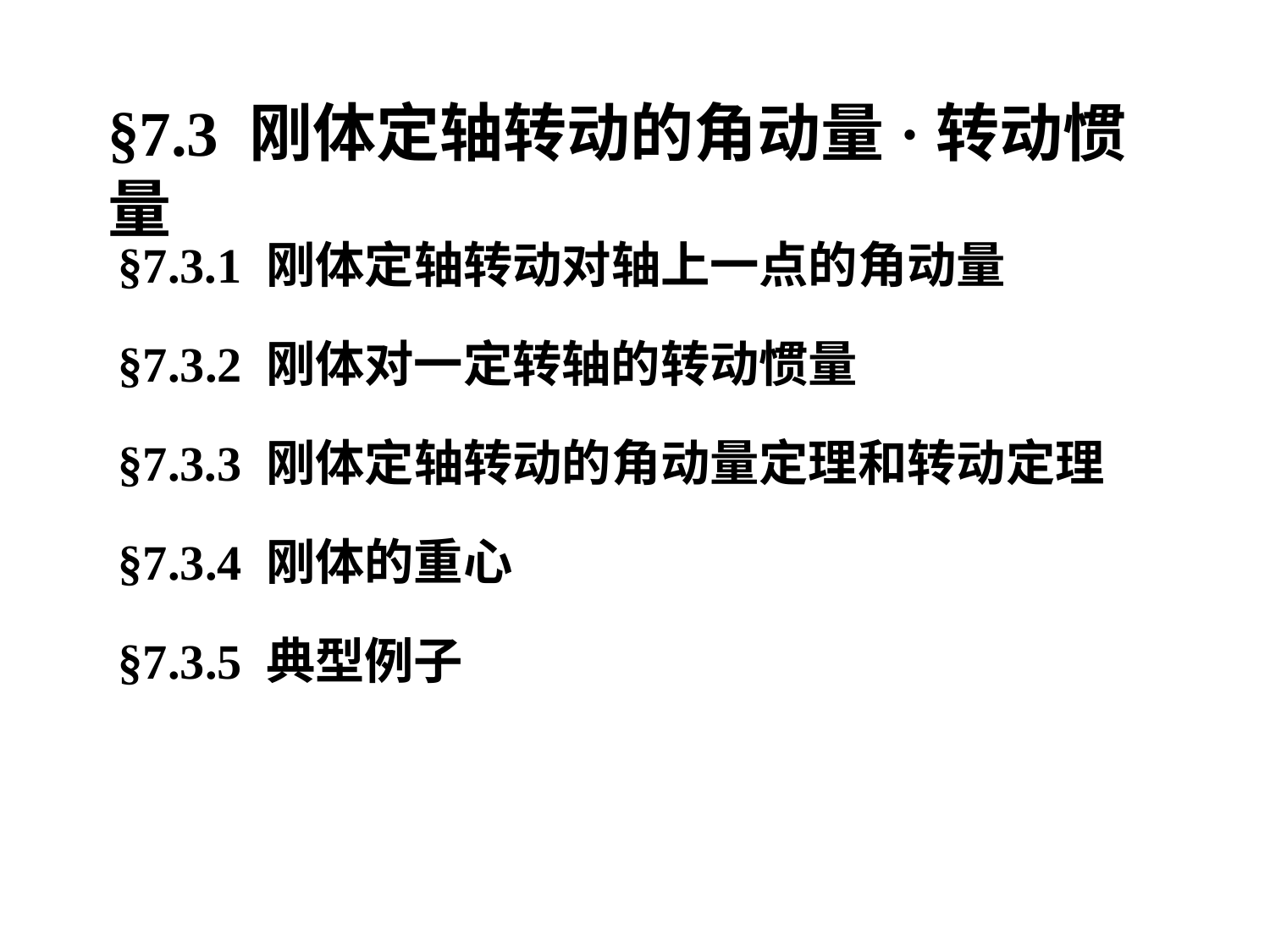

§7.3 刚体定轴转动的角动量·转动惯量
§7.3.1 刚体定轴转动对轴上一点的角动量
§7.3.2 刚体对一定转轴的转动惯量
§7.3.3 刚体定轴转动的角动量定理和转动定理
§7.3.4 刚体的重心
§7.3.5 典型例子